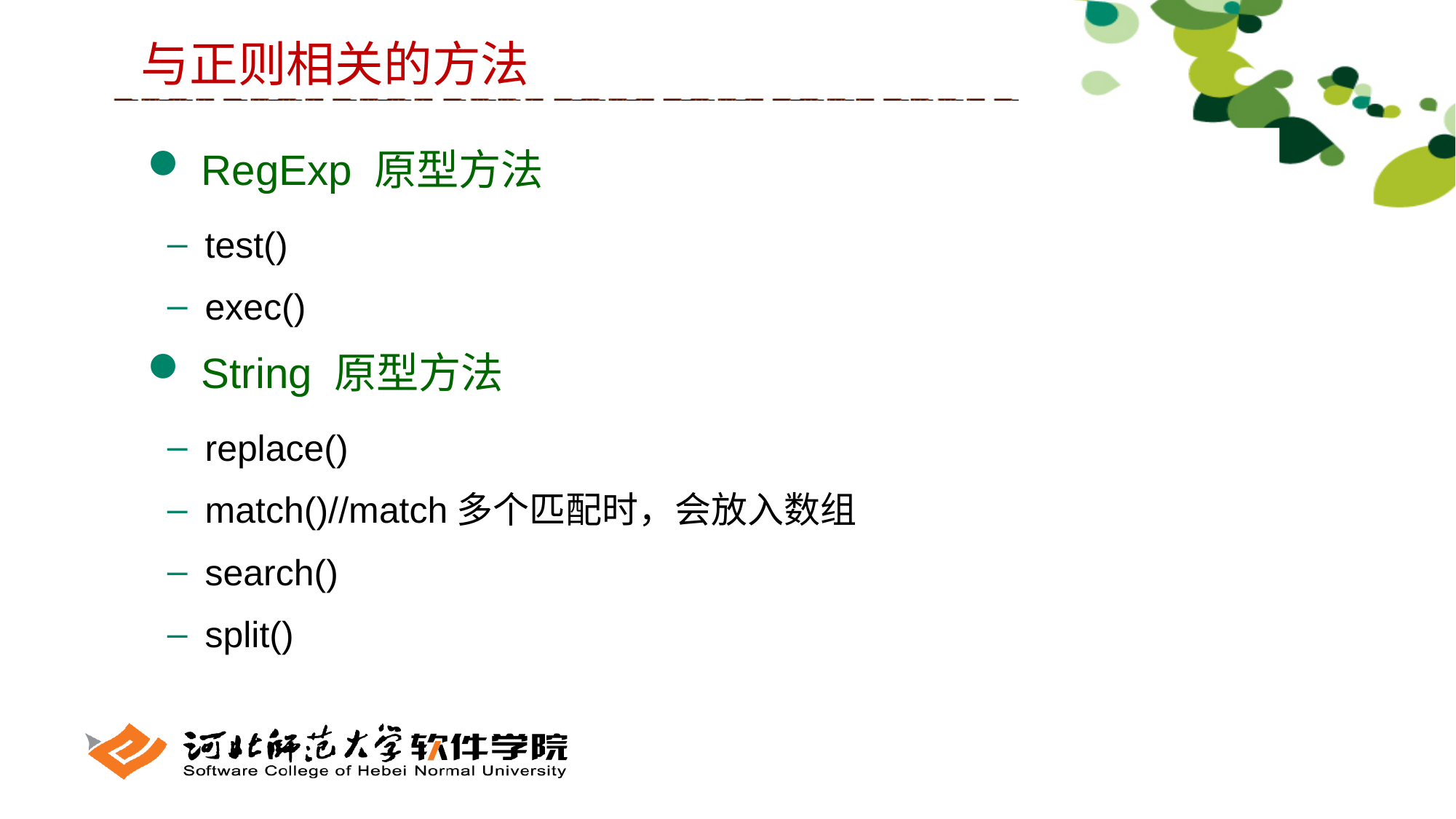

与正则相关的方法
 RegExp 原型方法
 test()
 exec()
 String 原型方法
 replace()
 match()//match多个匹配时，会放入数组
 search()
 split()